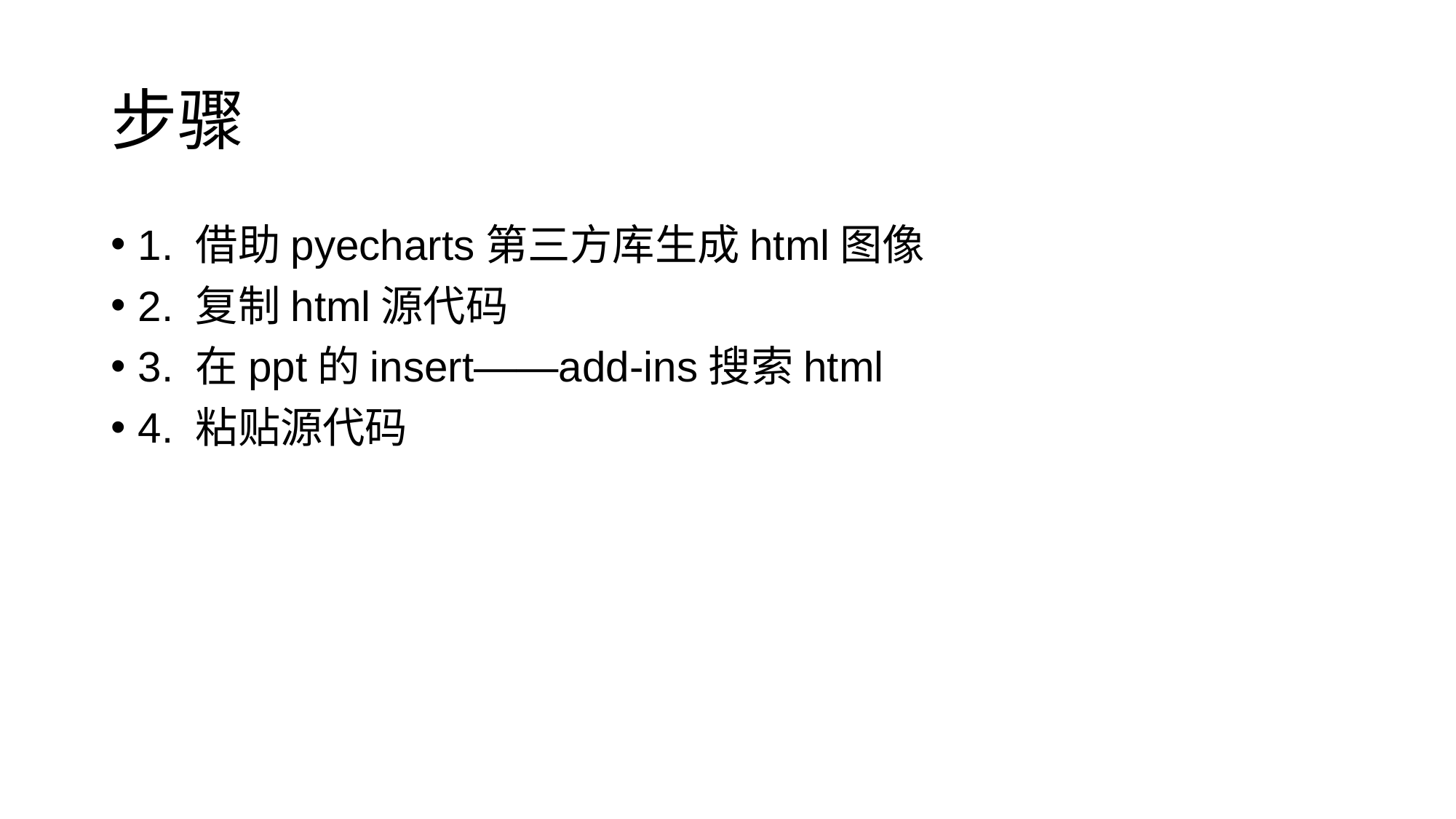

# 步骤
1. 借助pyecharts第三方库生成html图像
2. 复制html源代码
3. 在ppt的insert——add-ins搜索html
4. 粘贴源代码